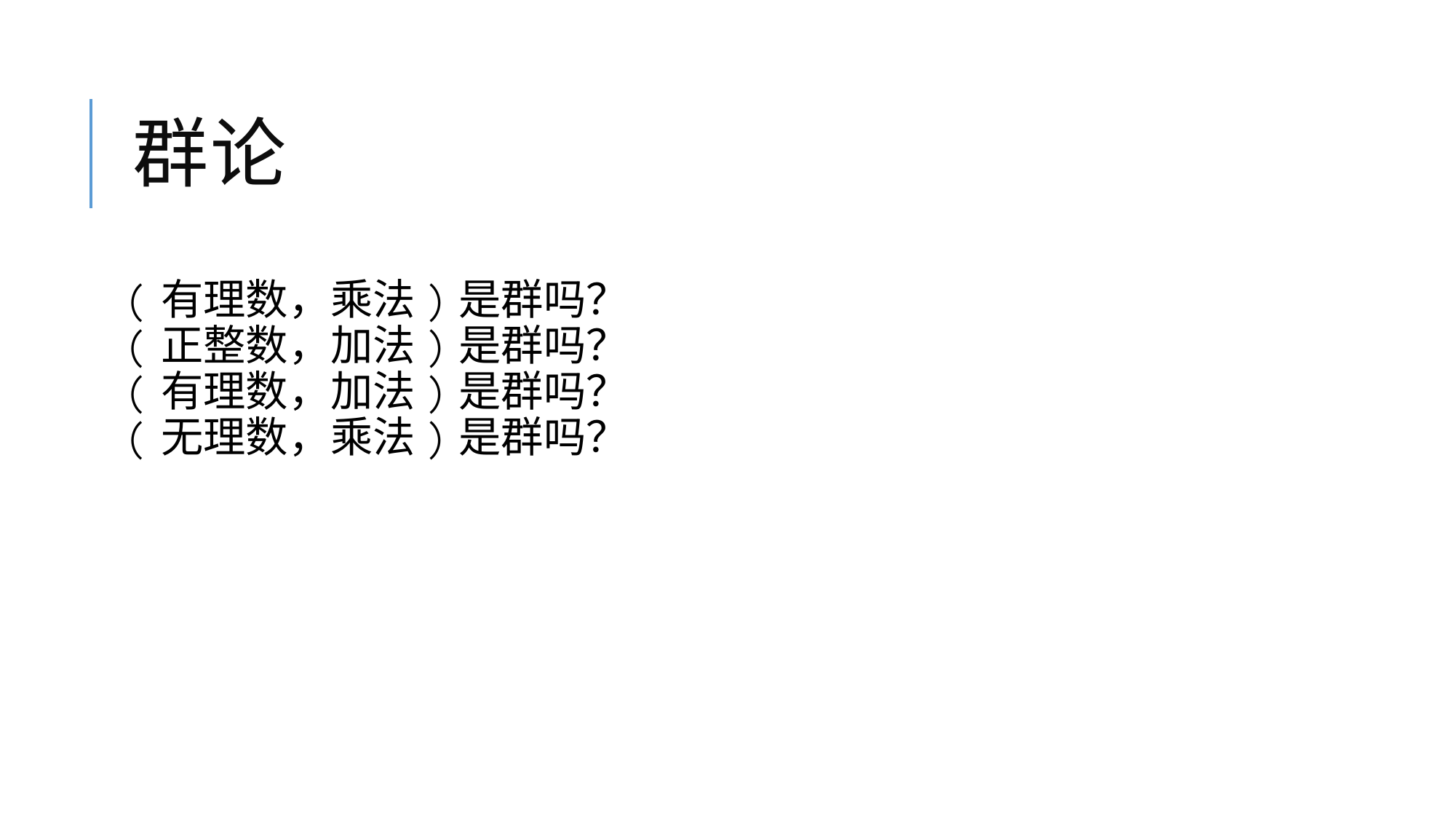

# 群论
(有理数，乘法)是群吗？
(正整数，加法)是群吗？
(有理数，加法)是群吗？
(无理数，乘法)是群吗？